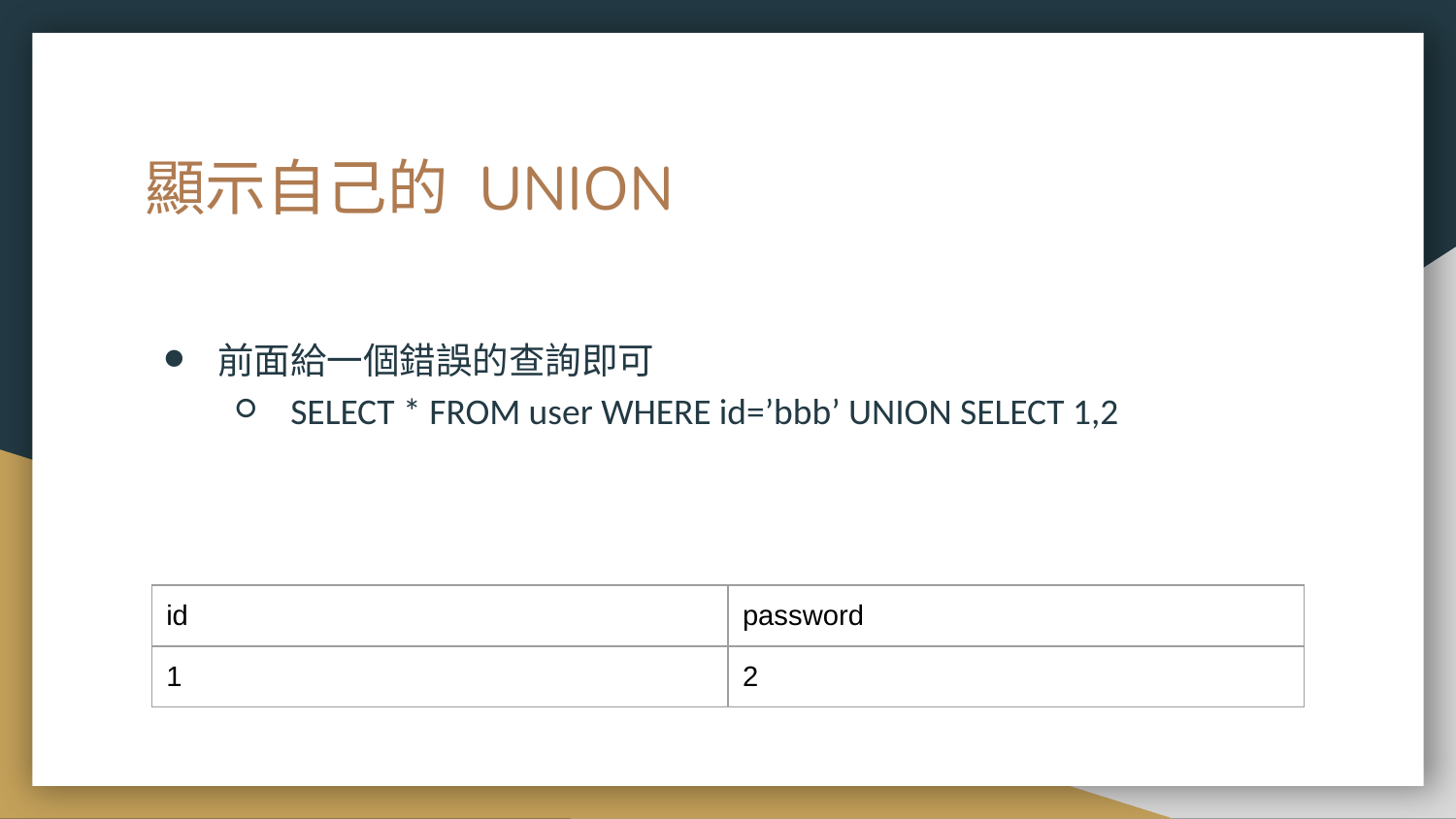

# 顯示自己的 UNION
前面給一個錯誤的查詢即可
SELECT * FROM user WHERE id=’bbb’ UNION SELECT 1,2
| id | password |
| --- | --- |
| 1 | 2 |